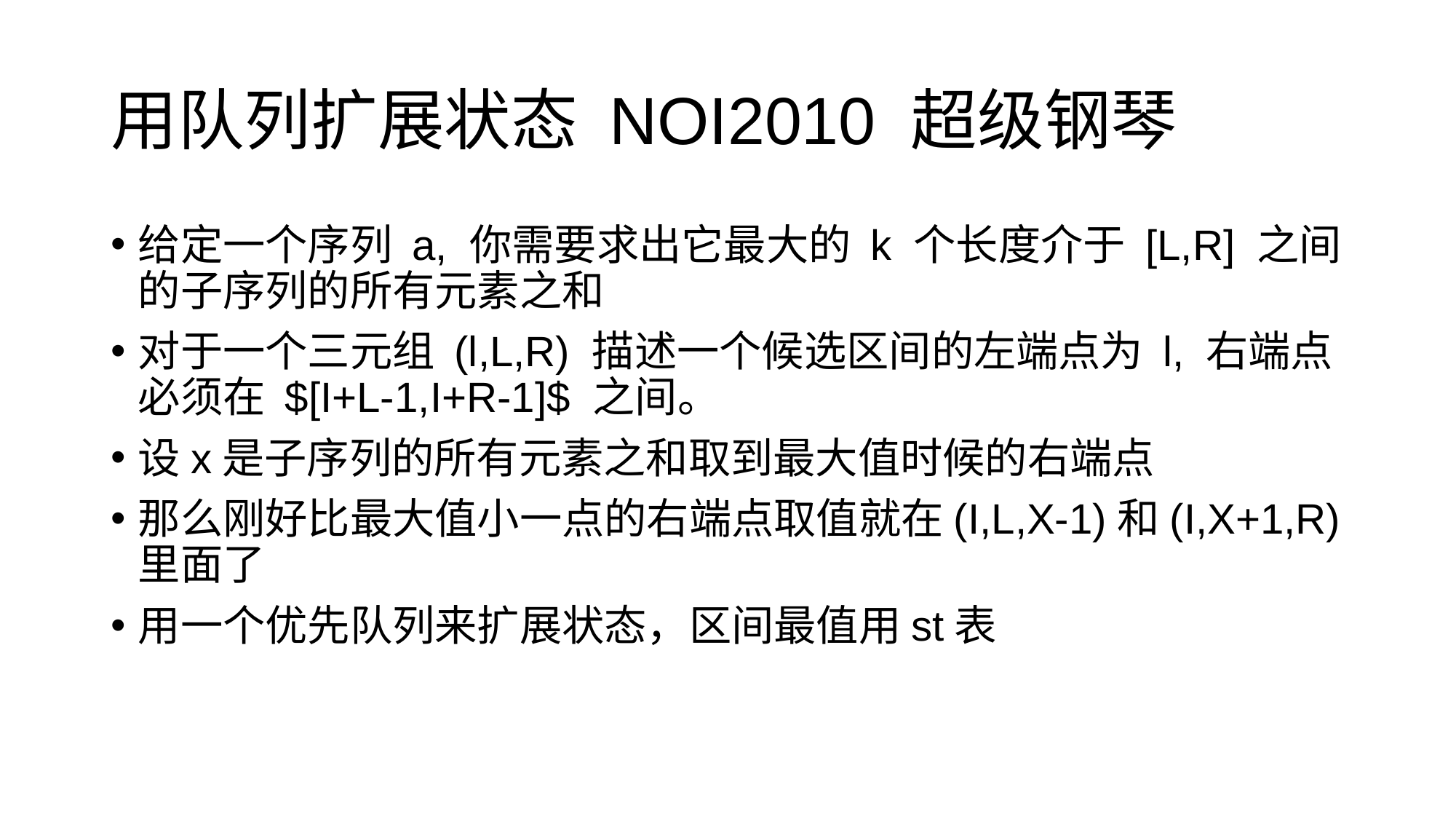

# 用队列扩展状态 NOI2010 超级钢琴
给定一个序列 a, 你需要求出它最大的 k 个长度介于 [L,R] 之间的子序列的所有元素之和
对于一个三元组 (l,L,R) 描述一个候选区间的左端点为 l, 右端点必须在 $[I+L-1,I+R-1]$ 之间。
设x是子序列的所有元素之和取到最大值时候的右端点
那么刚好比最大值小一点的右端点取值就在(I,L,X-1)和(I,X+1,R)里面了
用一个优先队列来扩展状态，区间最值用st表